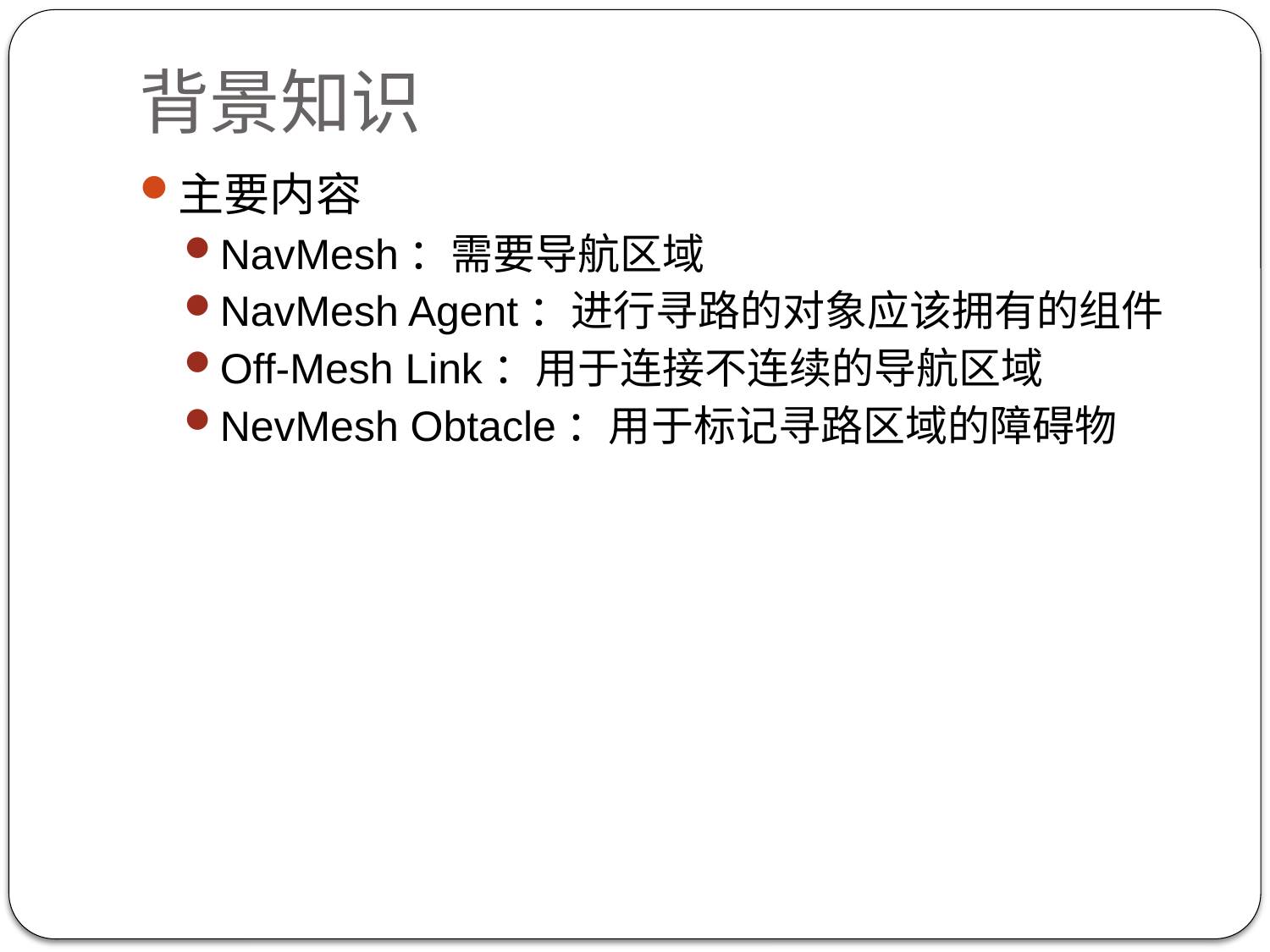

# 背景知识
主要内容
NavMesh：需要导航区域
NavMesh Agent：进行寻路的对象应该拥有的组件
Off-Mesh Link：用于连接不连续的导航区域
NevMesh Obtacle：用于标记寻路区域的障碍物